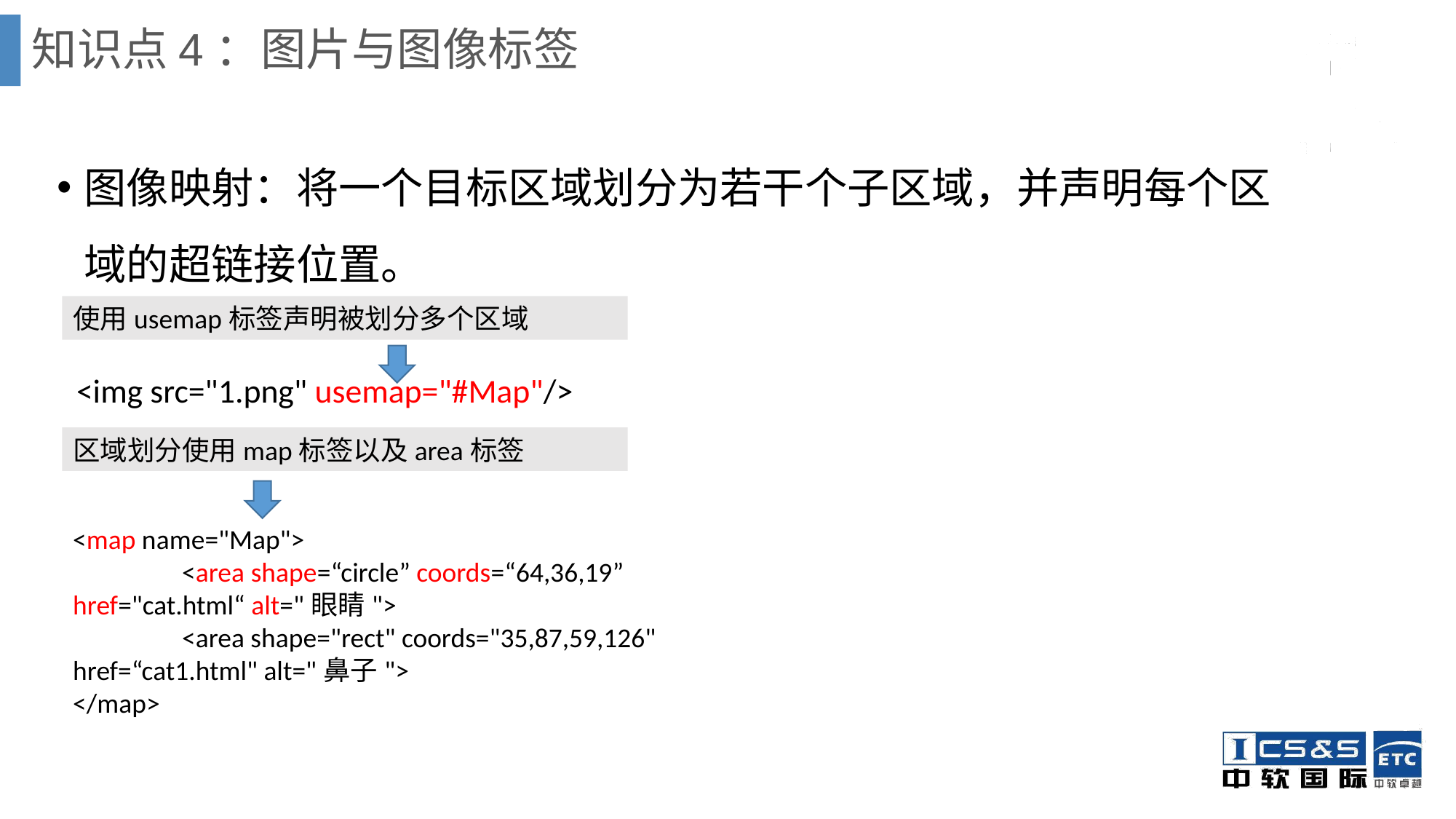

# 知识点4：图片与图像标签
图像映射：将一个目标区域划分为若干个子区域，并声明每个区域的超链接位置。

使用usemap标签声明被划分多个区域

<img src="1.png" usemap="#Map"/>
区域划分使用map标签以及area标签

<map name="Map">
	<area shape=“circle” coords=“64,36,19” 	href="cat.html“ alt="眼睛">
	<area shape="rect" coords="35,87,59,126" 	href=“cat1.html" alt="鼻子">
</map>